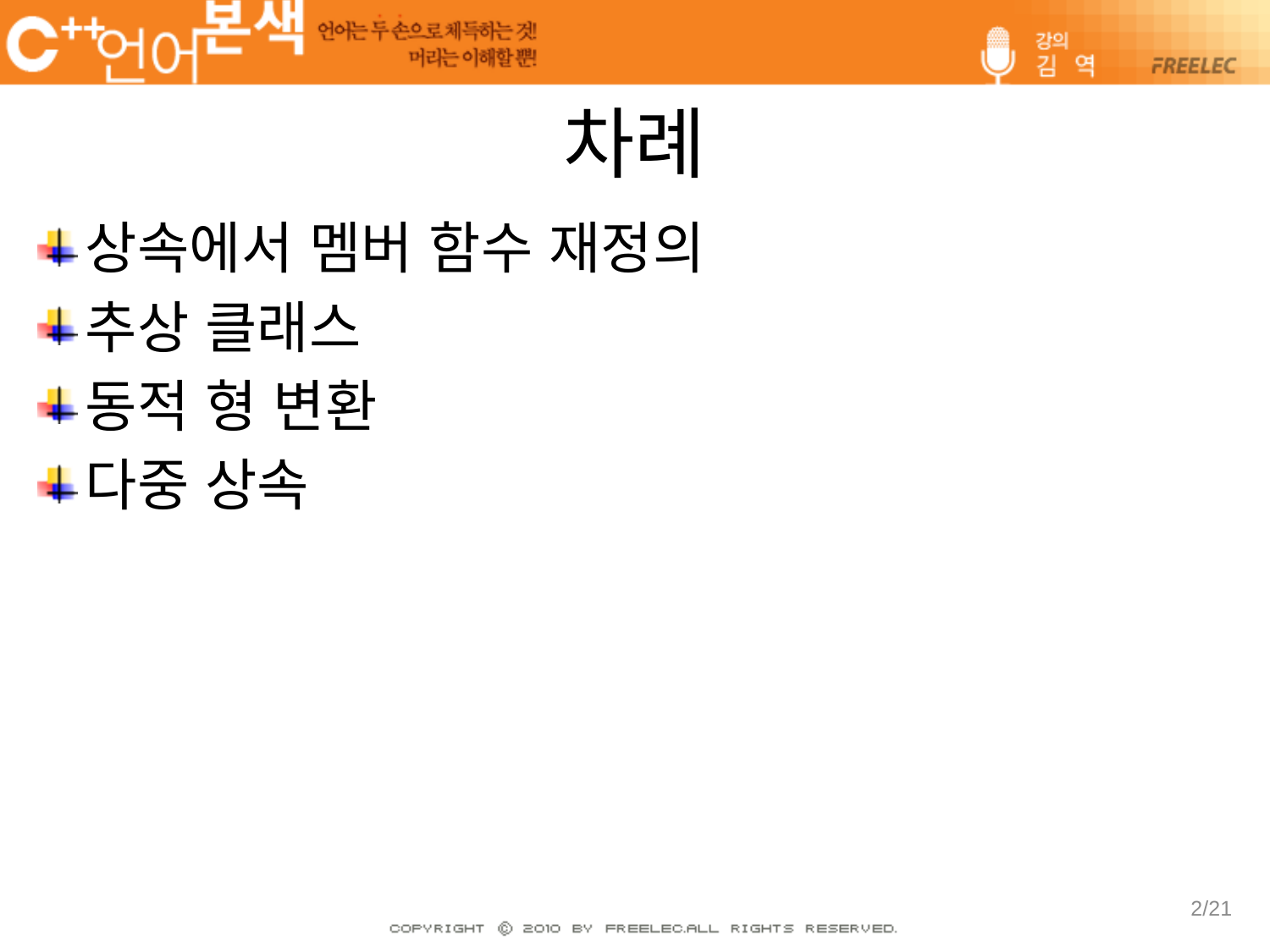

# 차례
상속에서 멤버 함수 재정의
추상 클래스
동적 형 변환
다중 상속
2/21